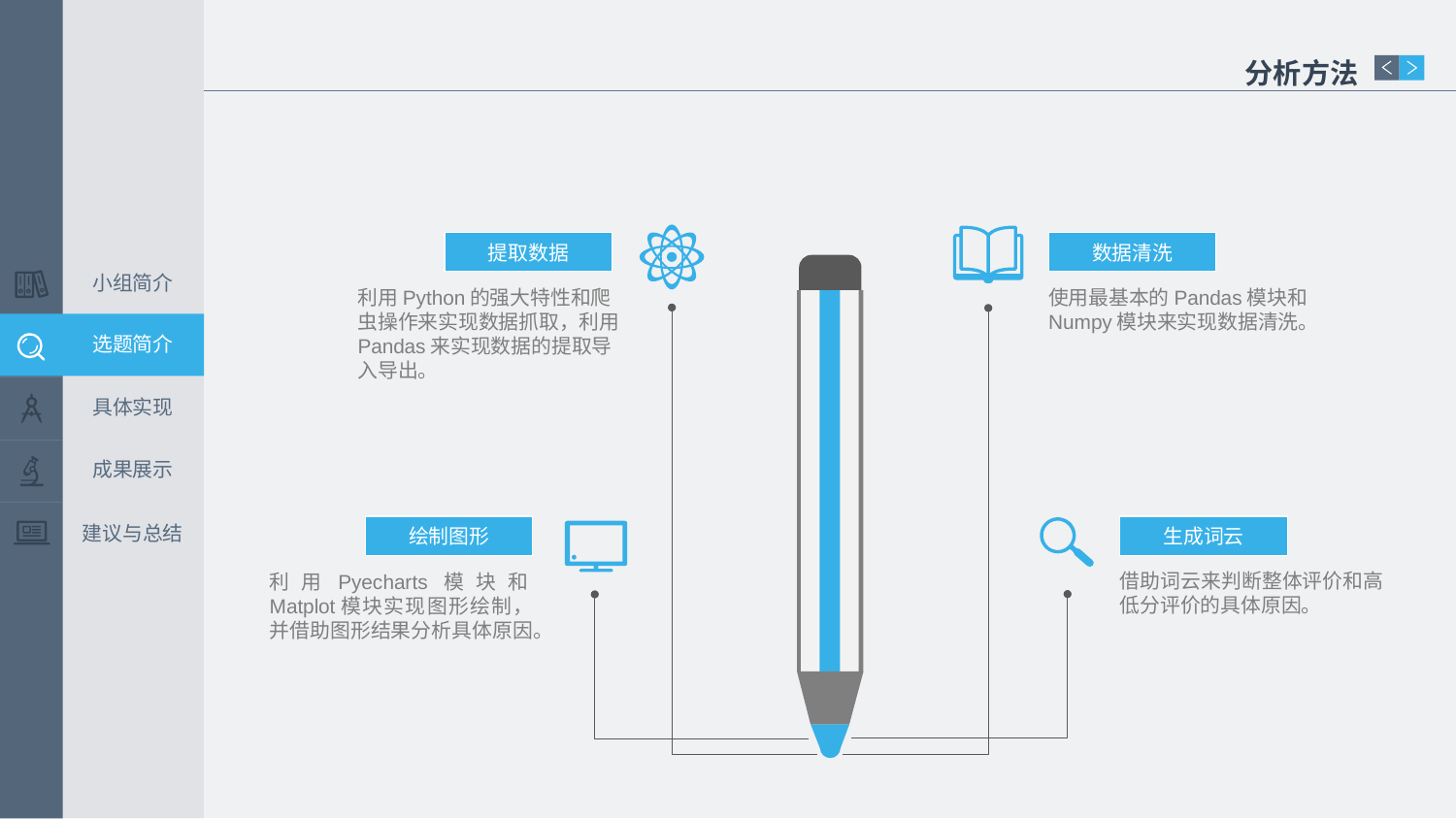

分析方法

提取数据
数据清洗

小组简介

利用Python的强大特性和爬虫操作来实现数据抓取，利用Pandas来实现数据的提取导入导出。
使用最基本的Pandas模块和Numpy模块来实现数据清洗。

选题简介

具体实现

成果展示

建议与总结

绘制图形
生成词云

利用Pyecharts模块和Matplot模块实现图形绘制，并借助图形结果分析具体原因。
借助词云来判断整体评价和高低分评价的具体原因。